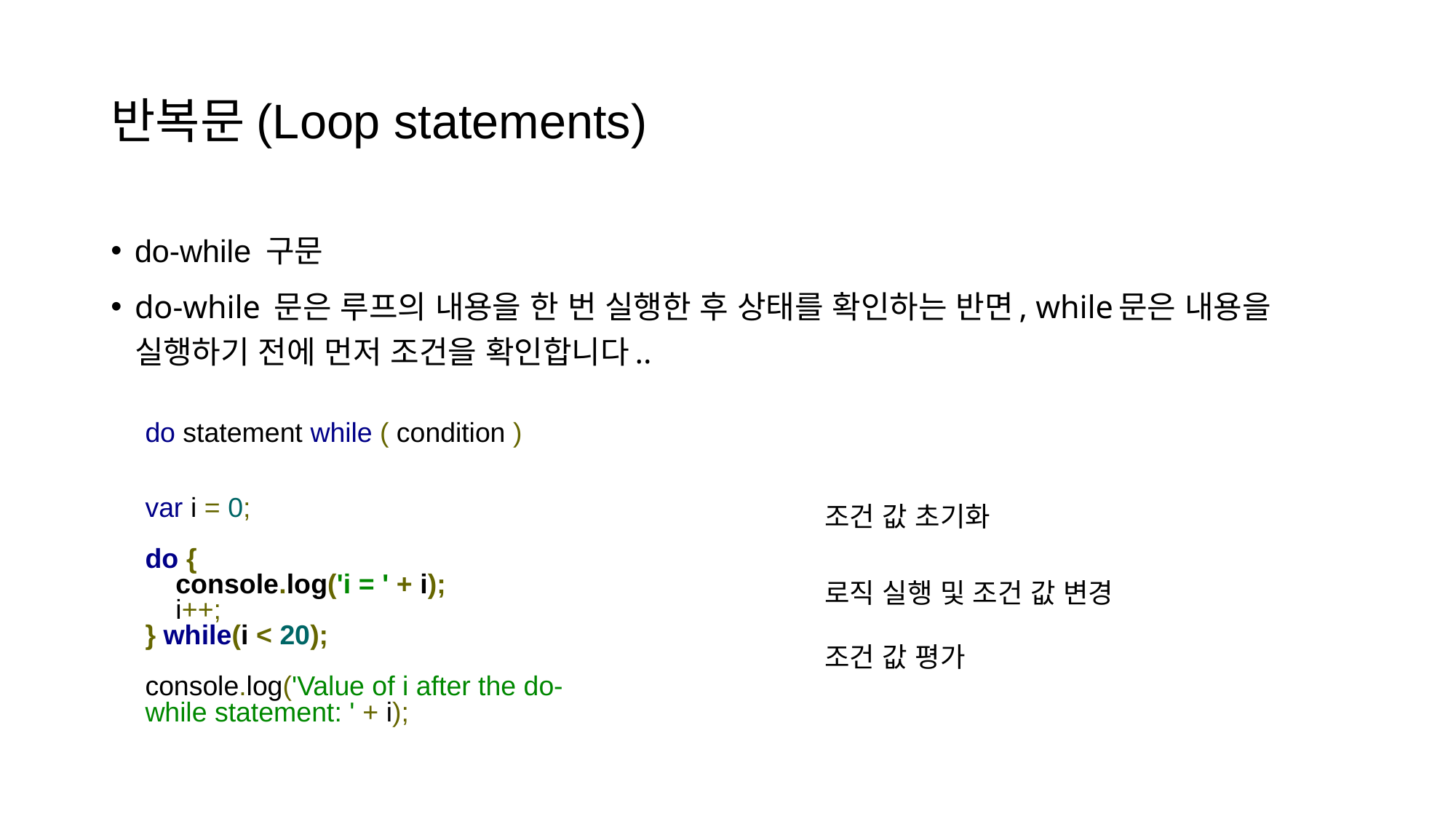

# 반복문(Loop statements)
do-while 구문
do-while 문은 루프의 내용을 한 번 실행한 후 상태를 확인하는 반면, while문은 내용을 실행하기 전에 먼저 조건을 확인합니다..
do statement while ( condition )
var i = 0;

do {
    console.log('i = ' + i);
    i++;
} while(i < 20);

console.log('Value of i after the do-while statement: ' + i);
조건 값 초기화
로직 실행 및 조건 값 변경
조건 값 평가